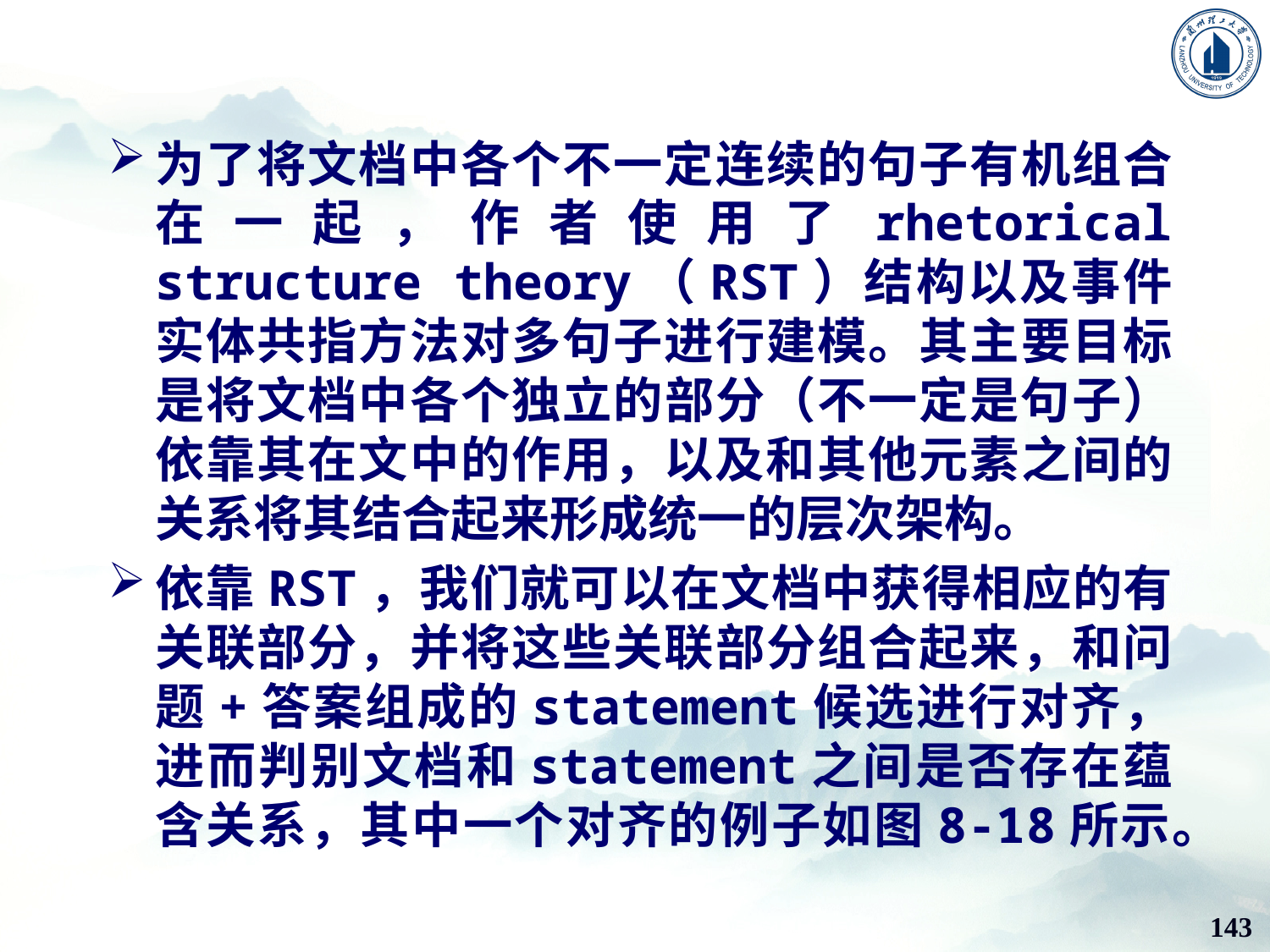

为了将文档中各个不一定连续的句子有机组合在一起，作者使用了rhetorical structure theory（RST）结构以及事件实体共指方法对多句子进行建模。其主要目标是将文档中各个独立的部分（不一定是句子）依靠其在文中的作用，以及和其他元素之间的关系将其结合起来形成统一的层次架构。
依靠RST，我们就可以在文档中获得相应的有关联部分，并将这些关联部分组合起来，和问题+答案组成的statement候选进行对齐，进而判别文档和statement之间是否存在蕴含关系，其中一个对齐的例子如图8-18所示。

143